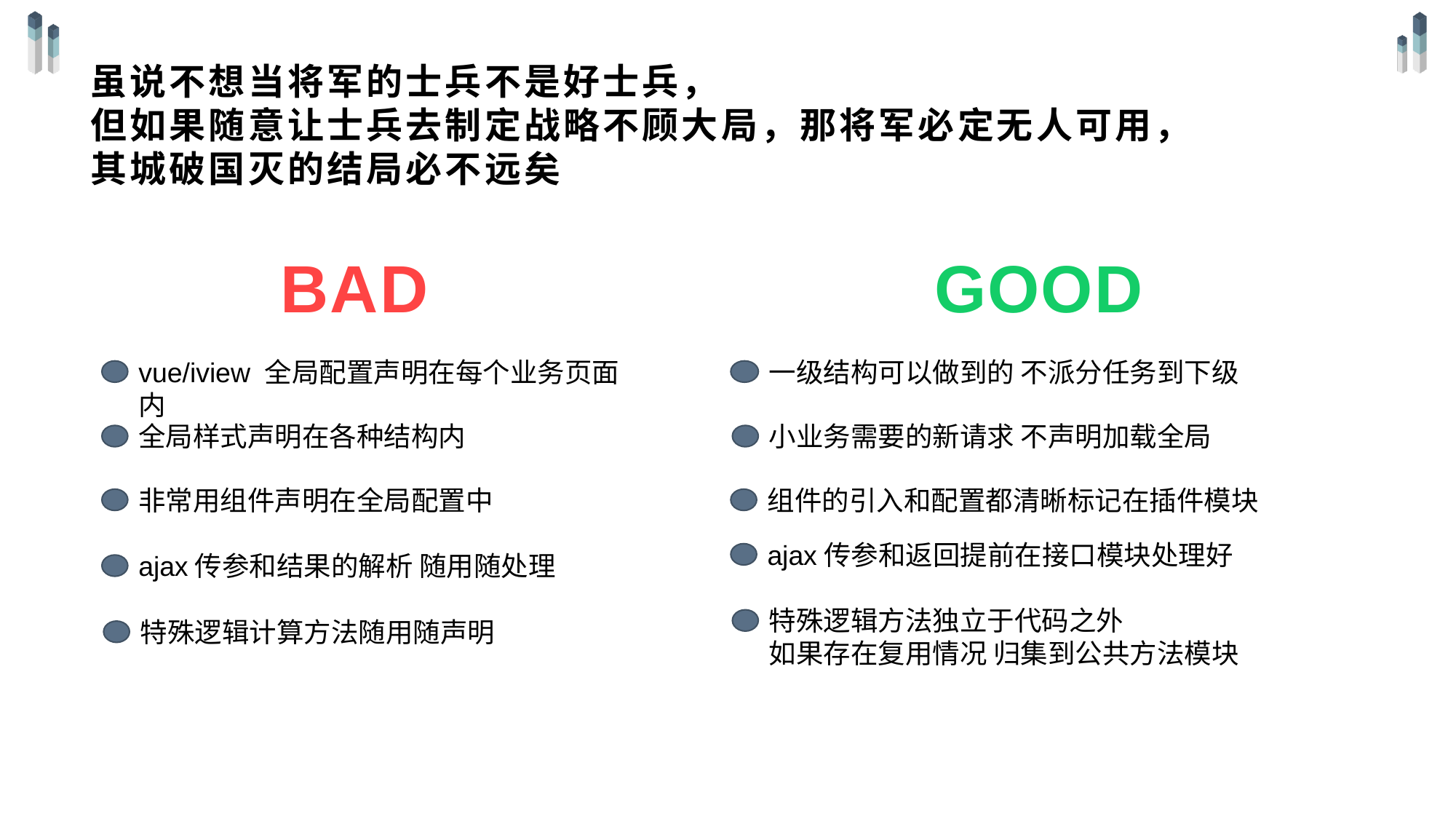

# 虽说不想当将军的士兵不是好士兵， 但如果随意让士兵去制定战略不顾大局，那将军必定无人可用， 其城破国灭的结局必不远矣
BAD
vue/iview 全局配置声明在每个业务页面内

全局样式声明在各种结构内

非常用组件声明在全局配置中

GOOD
一级结构可以做到的 不派分任务到下级

小业务需要的新请求 不声明加载全局

组件的引入和配置都清晰标记在插件模块

ajax传参和返回提前在接口模块处理好

ajax传参和结果的解析 随用随处理

特殊逻辑方法独立于代码之外
如果存在复用情况 归集到公共方法模块

特殊逻辑计算方法随用随声明